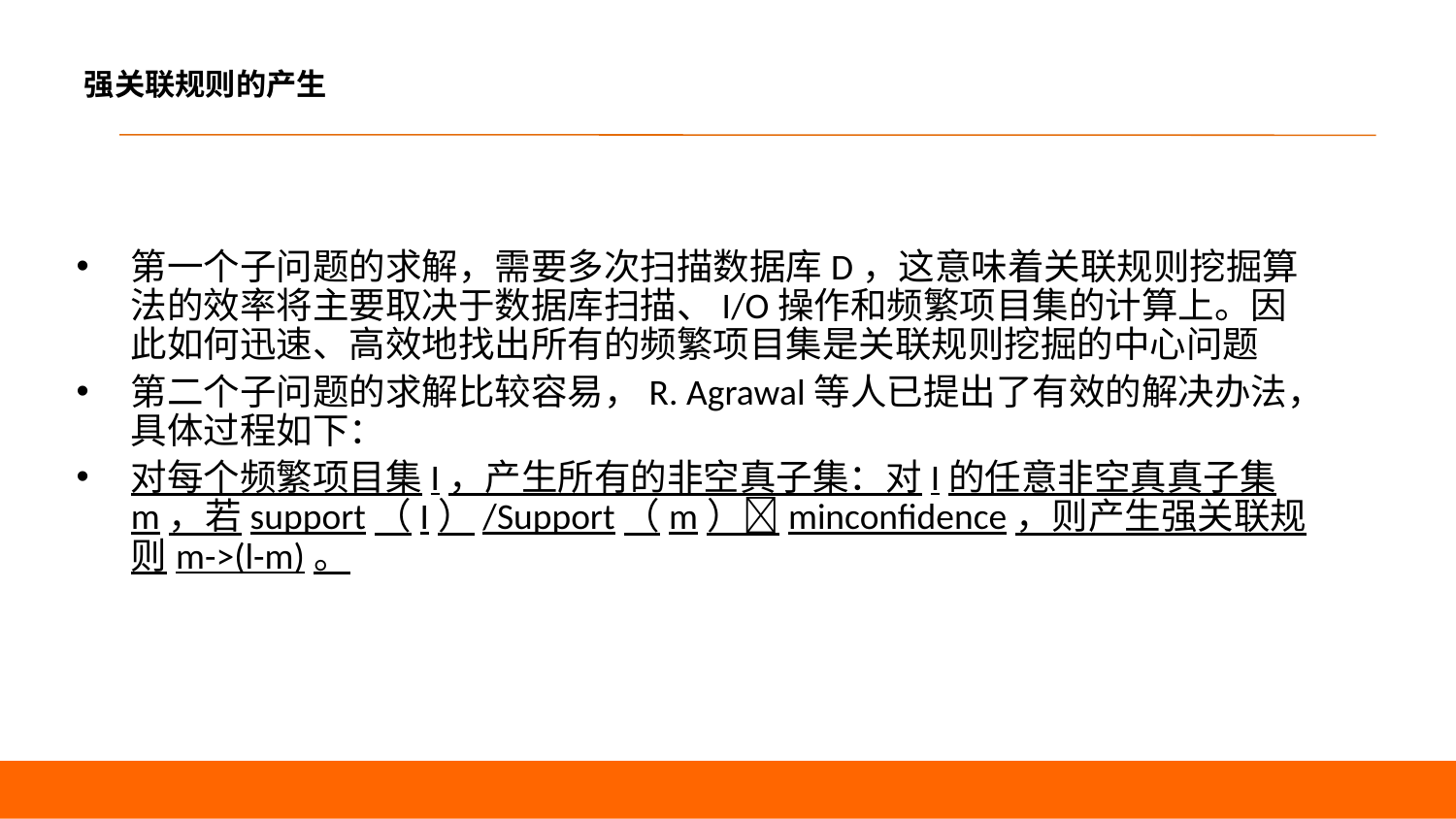

# 强关联规则的产生
第一个子问题的求解，需要多次扫描数据库D，这意味着关联规则挖掘算法的效率将主要取决于数据库扫描、I/O操作和频繁项目集的计算上。因此如何迅速、高效地找出所有的频繁项目集是关联规则挖掘的中心问题
第二个子问题的求解比较容易，R. Agrawal等人已提出了有效的解决办法，具体过程如下：
对每个频繁项目集I，产生所有的非空真子集：对I的任意非空真真子集m，若support（I）/Support（m）≥minconfidence，则产生强关联规则m->(l-m)。